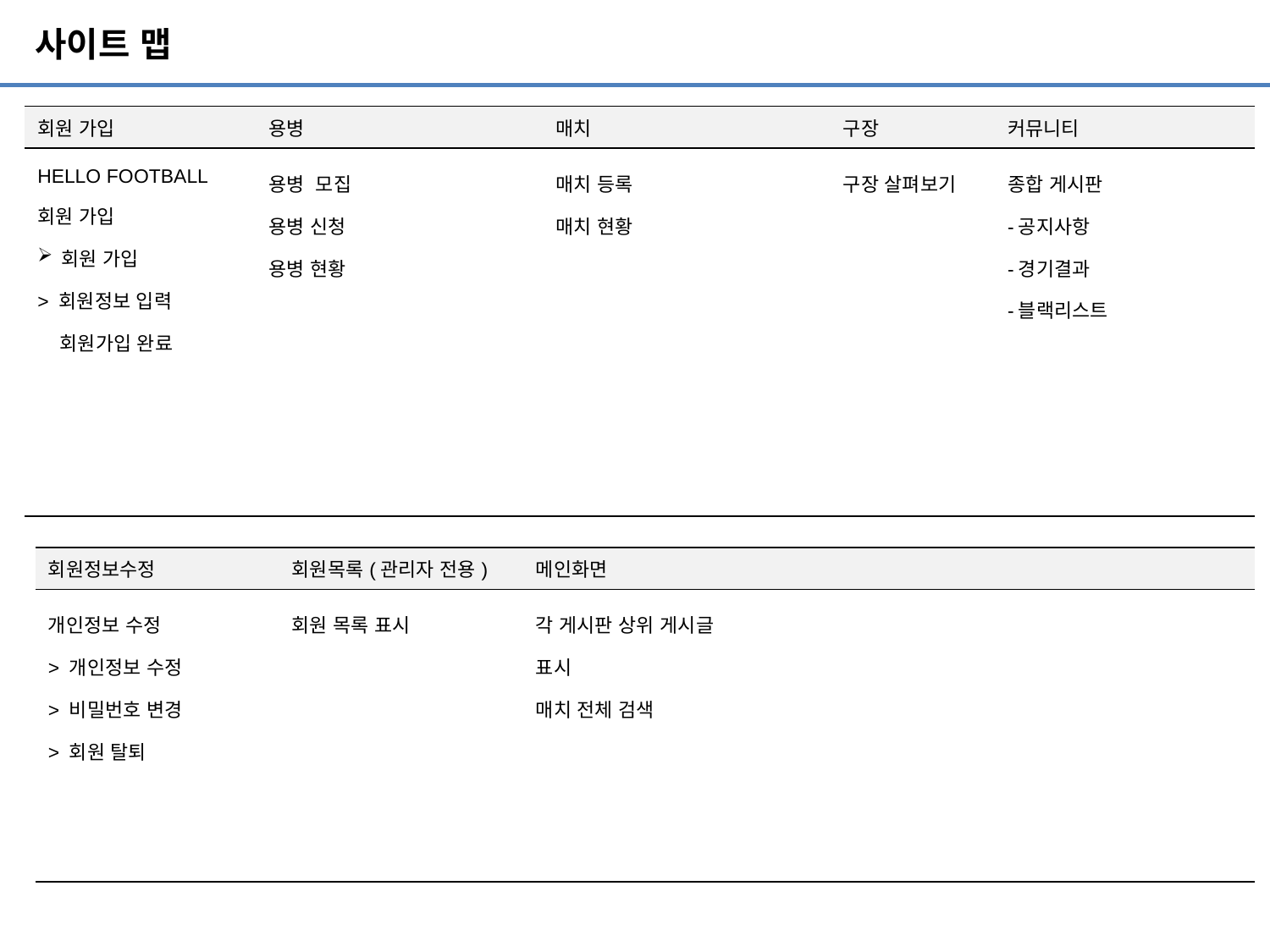

# 사이트 맵
| 회원 가입 | 용병 | 매치 | 구장 | 커뮤니티 |
| --- | --- | --- | --- | --- |
| HELLO FOOTBALL 회원 가입 회원 가입 > 회원정보 입력 회원가입 완료 | 용병 모집 용병 신청 용병 현황 | 매치 등록 매치 현황 | 구장 살펴보기 | 종합 게시판 -공지사항 -경기결과 -블랙리스트 |
| 회원정보수정 | 회원목록(관리자 전용) | 메인화면 |  |  |
| --- | --- | --- | --- | --- |
| 개인정보 수정 > 개인정보 수정 > 비밀번호 변경 > 회원 탈퇴 | 회원 목록 표시 | 각 게시판 상위 게시글 표시 매치 전체 검색 |  |  |